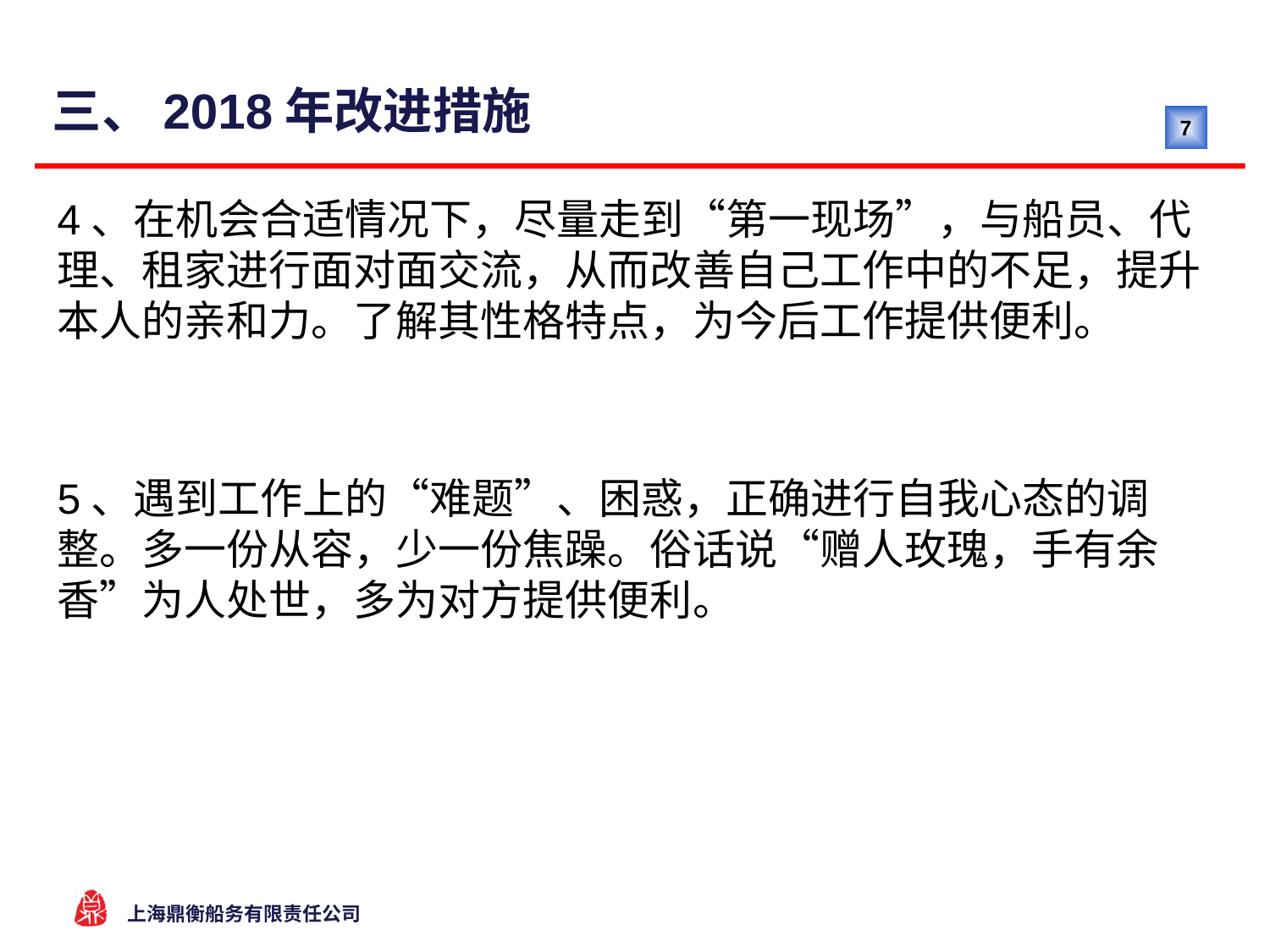

三、2018年改进措施
4、在机会合适情况下，尽量走到“第一现场”，与船员、代理、租家进行面对面交流，从而改善自己工作中的不足，提升本人的亲和力。了解其性格特点，为今后工作提供便利。

5、遇到工作上的“难题”、困惑，正确进行自我心态的调整。多一份从容，少一份焦躁。俗话说“赠人玫瑰，手有余香”为人处世，多为对方提供便利。